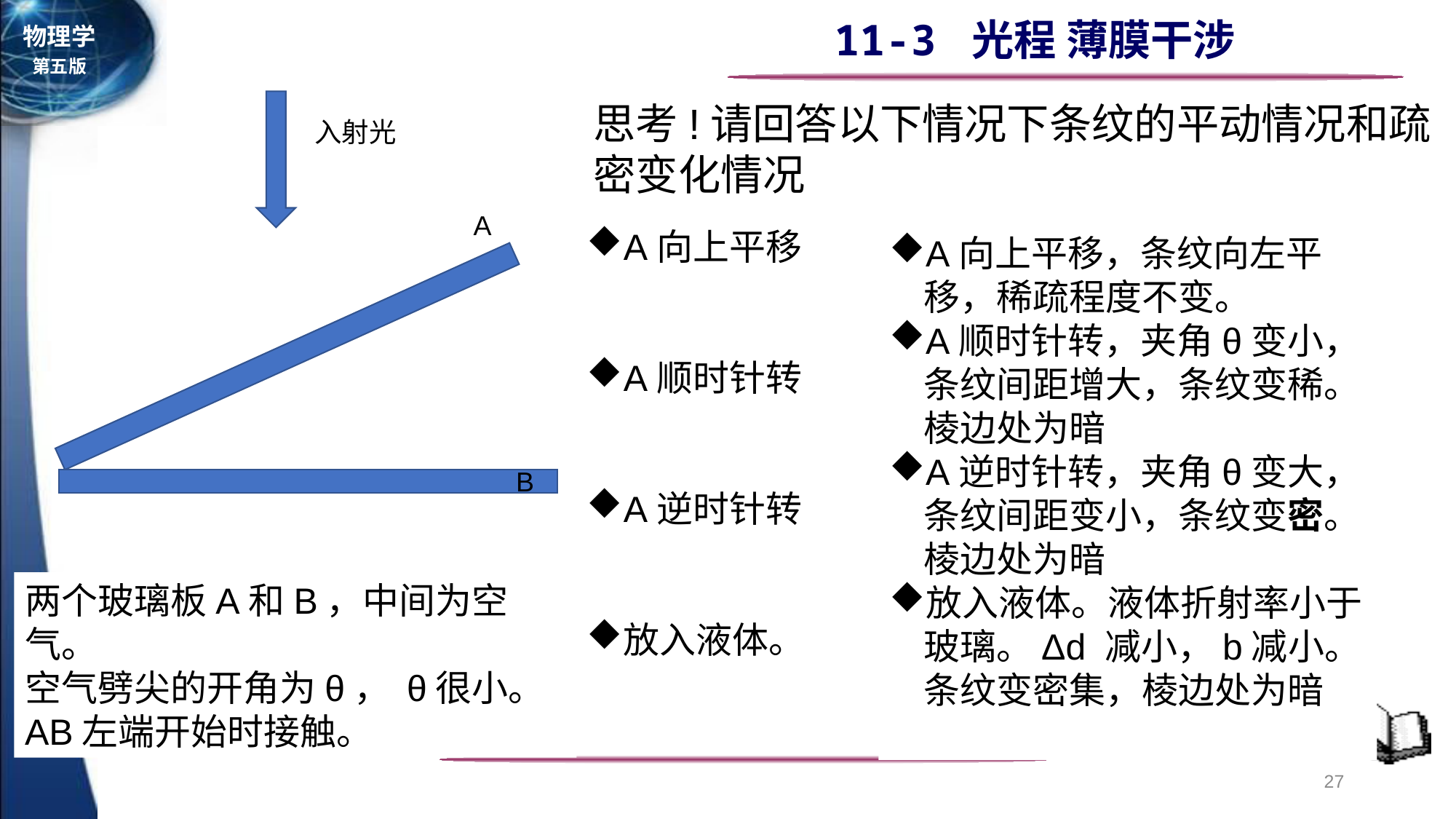

入射光
A

B

两个玻璃板A和B，中间为空气。
空气劈尖的开角为θ， θ很小。
AB左端开始时接触。
思考!请回答以下情况下条纹的平动情况和疏密变化情况
A向上平移

A顺时针转

A逆时针转

放入液体。
A向上平移，条纹向左平移，稀疏程度不变。
A顺时针转，夹角θ变小，条纹间距增大，条纹变稀。棱边处为暗
A逆时针转，夹角θ变大，条纹间距变小，条纹变密。棱边处为暗
放入液体。液体折射率小于玻璃。Δd 减小，b减小。条纹变密集，棱边处为暗

27